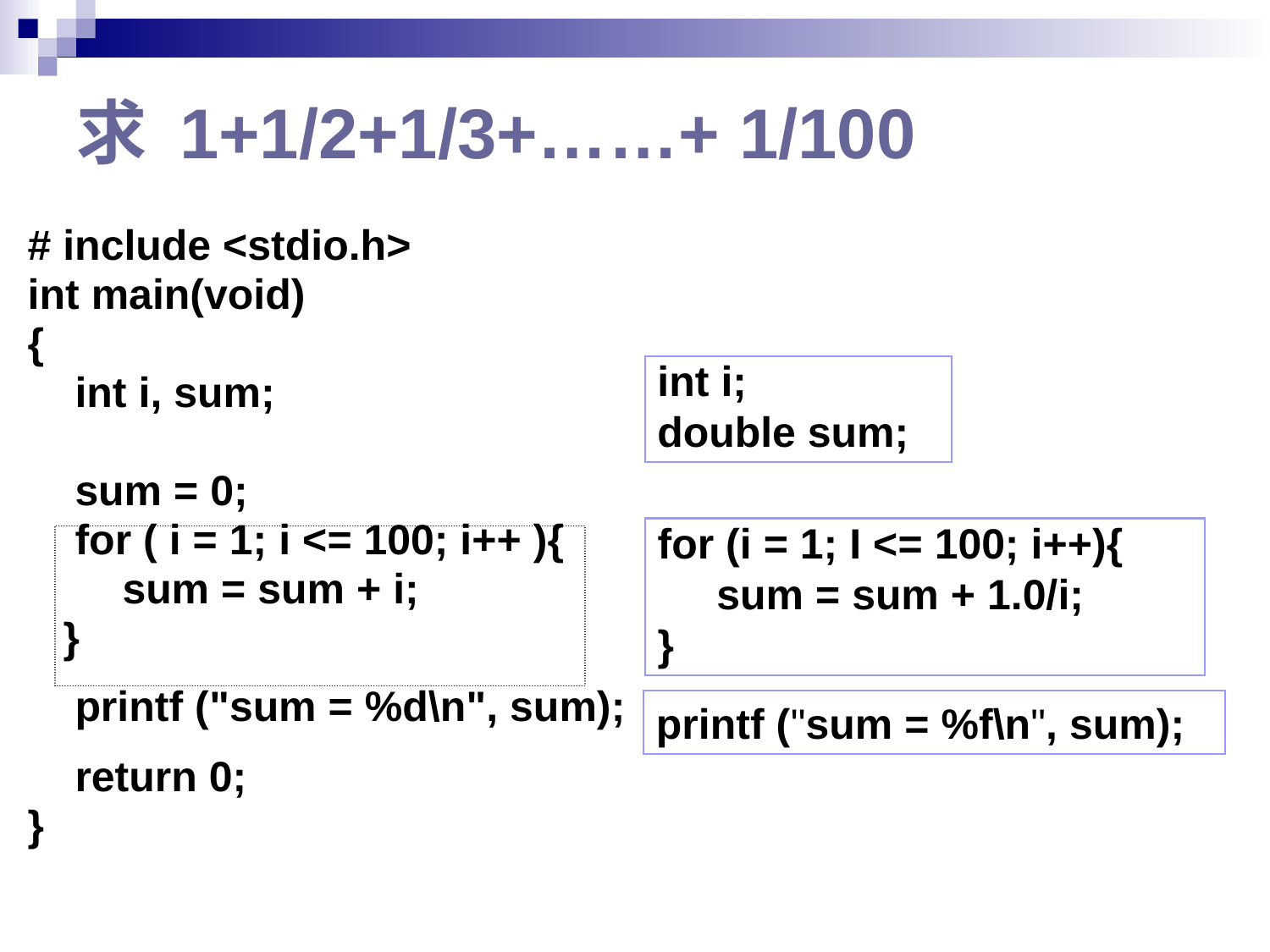

# 求 1+1/2+1/3+……+ 1/100
# include <stdio.h>
int main(void)
{
    int i, sum;

    sum = 0;
    for ( i = 1; i <= 100; i++ ){
        sum = sum + i;
   }
    printf ("sum = %d\n", sum);
    return 0;
}
int i;
double sum;
for (i = 1; I <= 100; i++){
     sum = sum + 1.0/i;
}

printf ("sum = %f\n", sum);